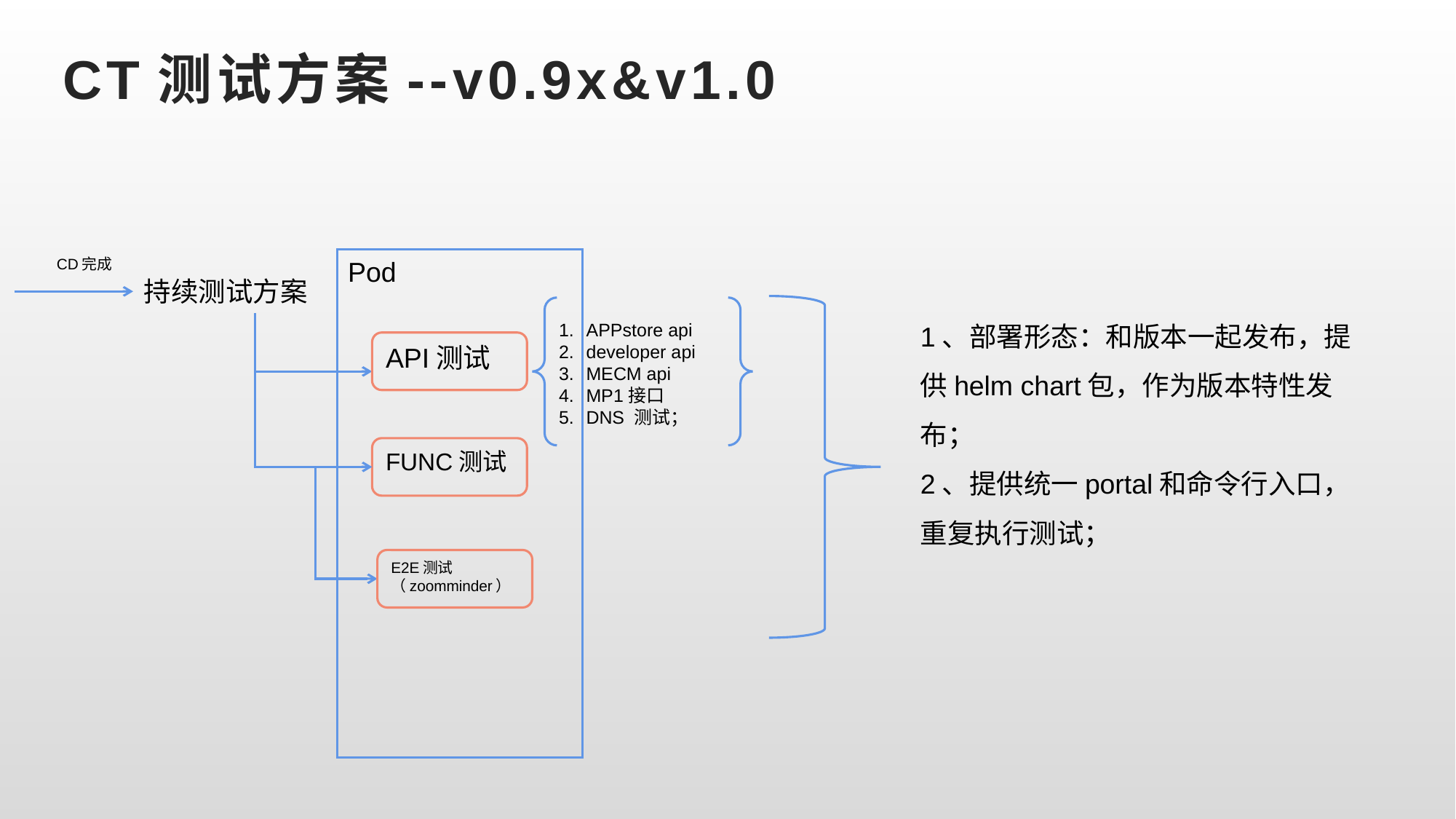

# CT测试方案--v0.9x&v1.0
CD完成
Pod
持续测试方案

APPstore api
developer api
MECM api
MP1接口
DNS 测试；

1、部署形态：和版本一起发布，提供helm chart包，作为版本特性发布；
2、提供统一portal和命令行入口，重复执行测试；
API测试
FUNC测试
E2E测试（zoomminder）